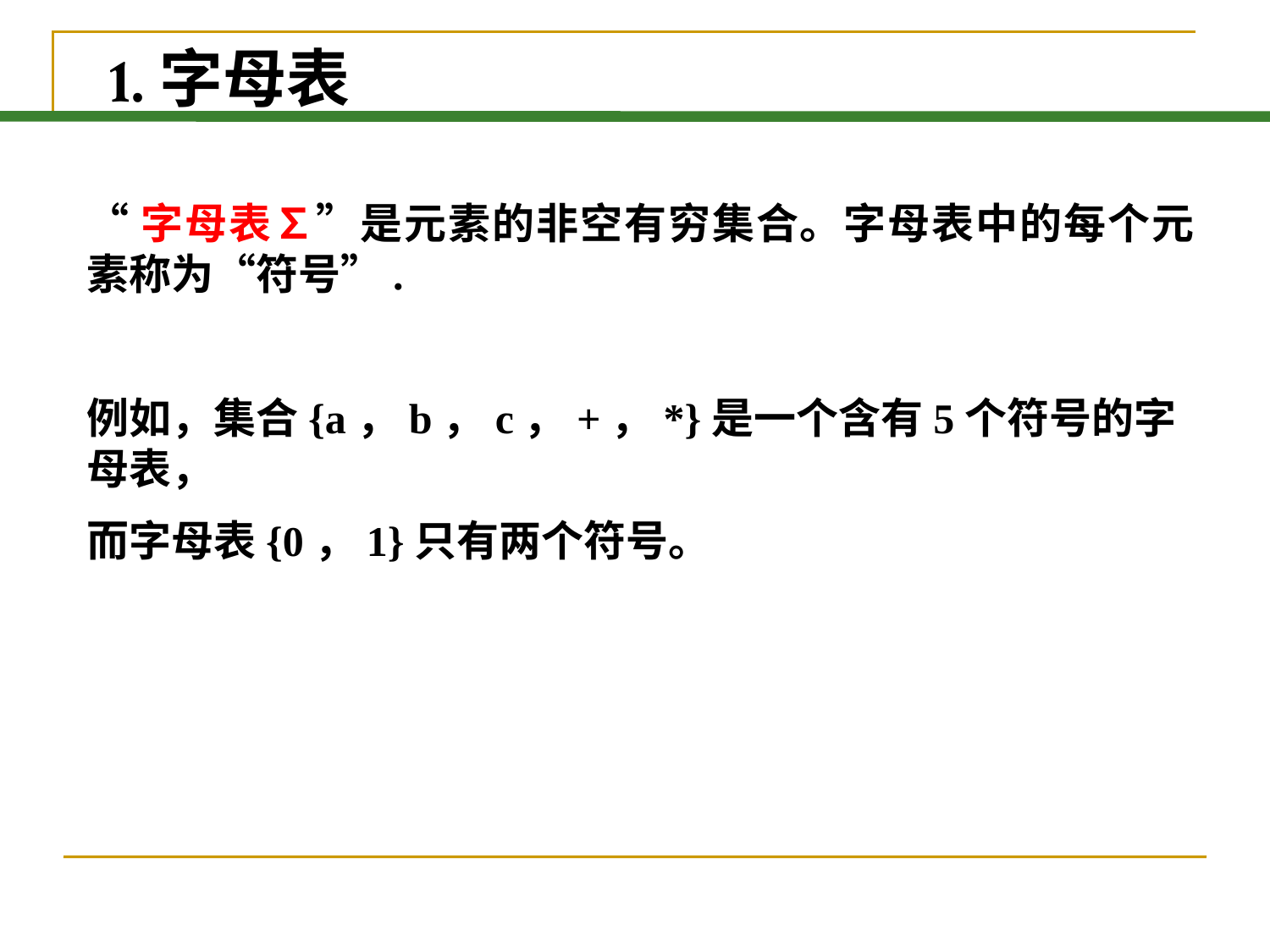

# 1.字母表

“字母表∑”是元素的非空有穷集合。字母表中的每个元素称为“符号”.

例如，集合{a，b，c，+，*}是一个含有5个符号的字母表，
而字母表{0，1}只有两个符号。
20